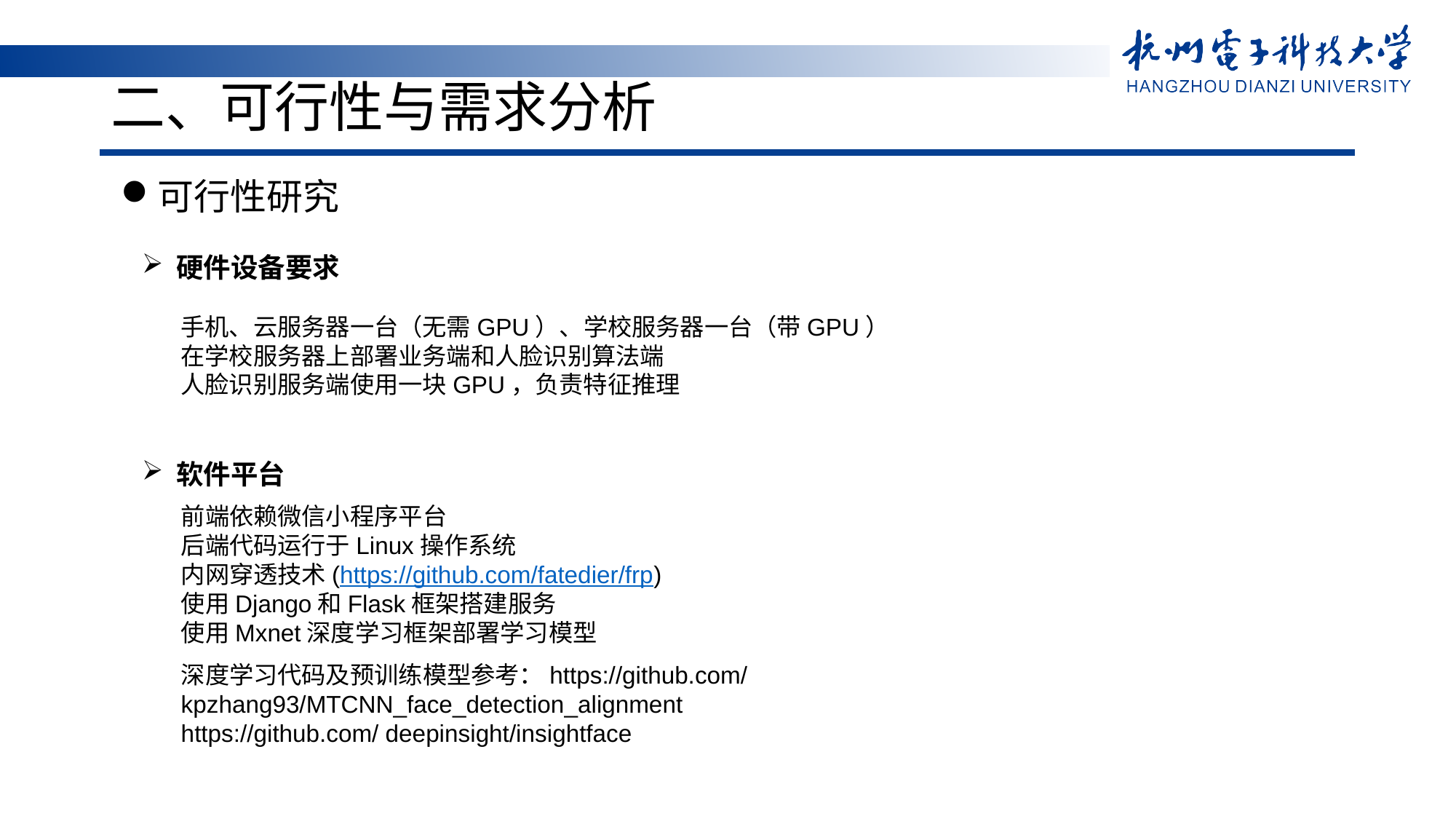

# 二、可行性与需求分析
可行性研究
硬件设备要求
手机、云服务器一台（无需GPU）、学校服务器一台（带GPU）
在学校服务器上部署业务端和人脸识别算法端
人脸识别服务端使用一块GPU，负责特征推理
软件平台
前端依赖微信小程序平台
后端代码运行于Linux操作系统
内网穿透技术(https://github.com/fatedier/frp)
使用Django和Flask框架搭建服务
使用Mxnet深度学习框架部署学习模型
深度学习代码及预训练模型参考：https://github.com/kpzhang93/MTCNN_face_detection_alignment
https://github.com/ deepinsight/insightface